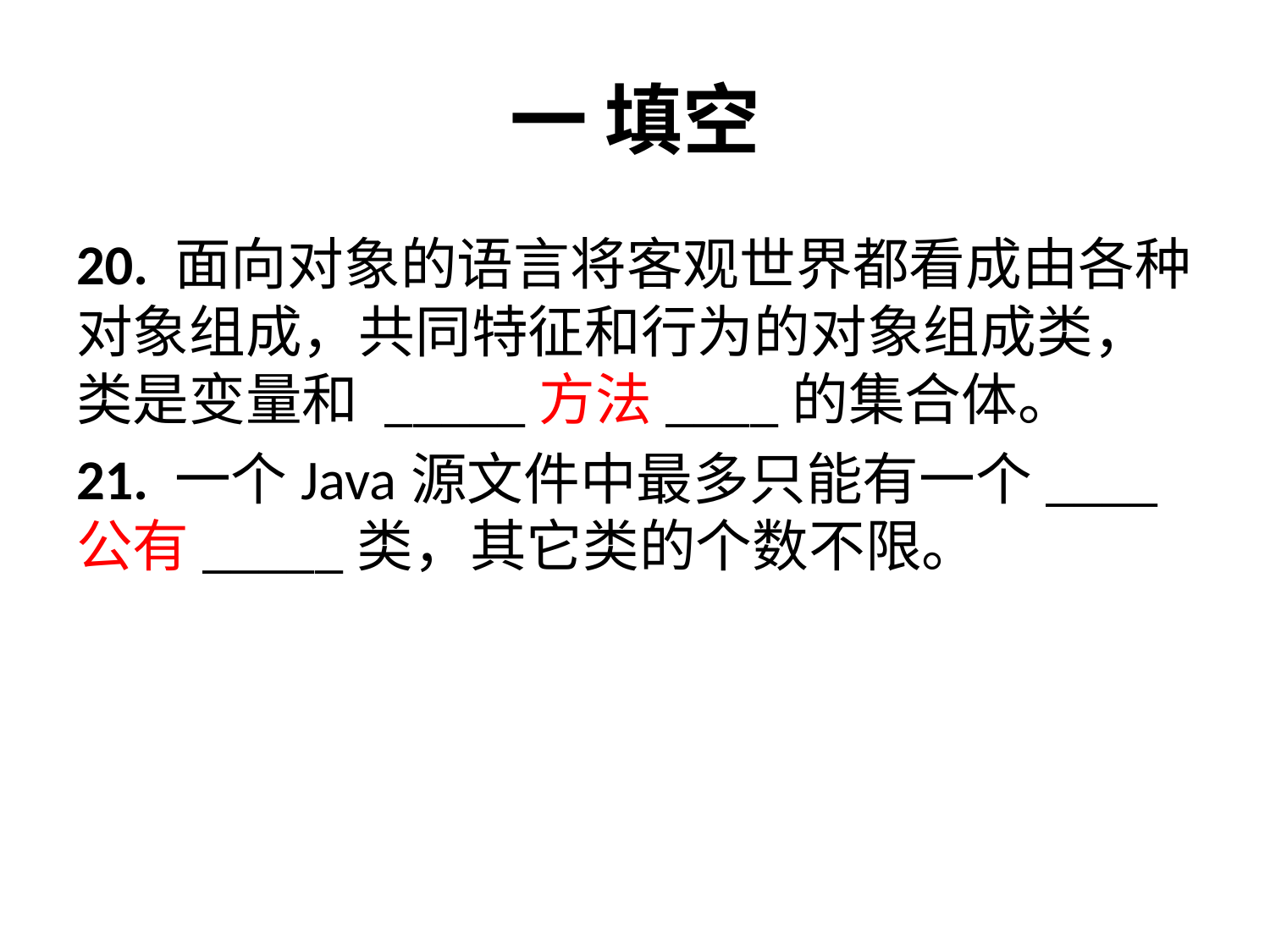

# 一 填空
20. 面向对象的语言将客观世界都看成由各种对象组成，共同特征和行为的对象组成类，类是变量和 _____方法____的集合体。
21. 一个Java源文件中最多只能有一个____公有_____类，其它类的个数不限。